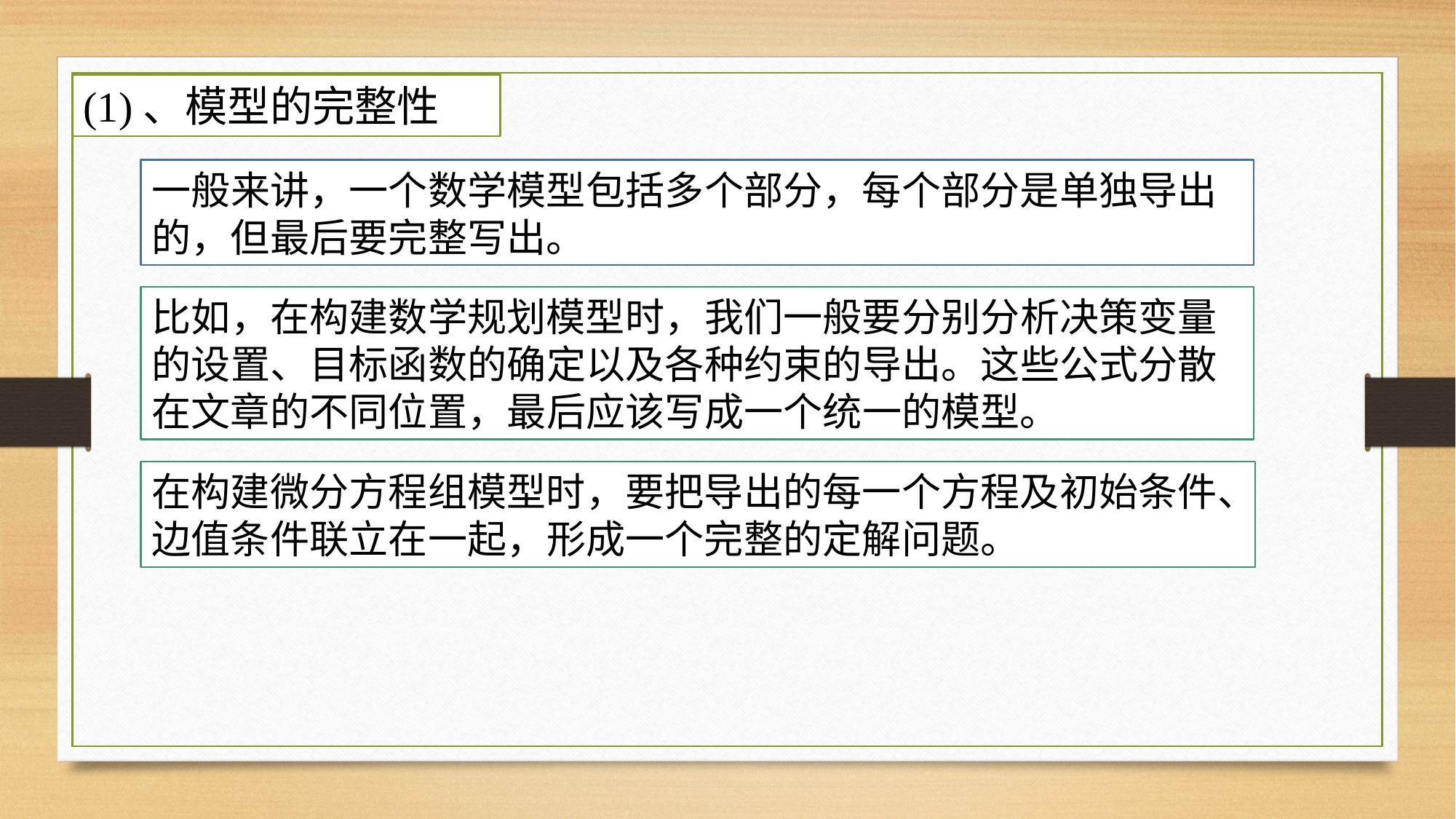

(1)、模型的完整性
一般来讲，一个数学模型包括多个部分，每个部分是单独导出的，但最后要完整写出。
比如，在构建数学规划模型时，我们一般要分别分析决策变量的设置、目标函数的确定以及各种约束的导出。这些公式分散在文章的不同位置，最后应该写成一个统一的模型。
在构建微分方程组模型时，要把导出的每一个方程及初始条件、边值条件联立在一起，形成一个完整的定解问题。